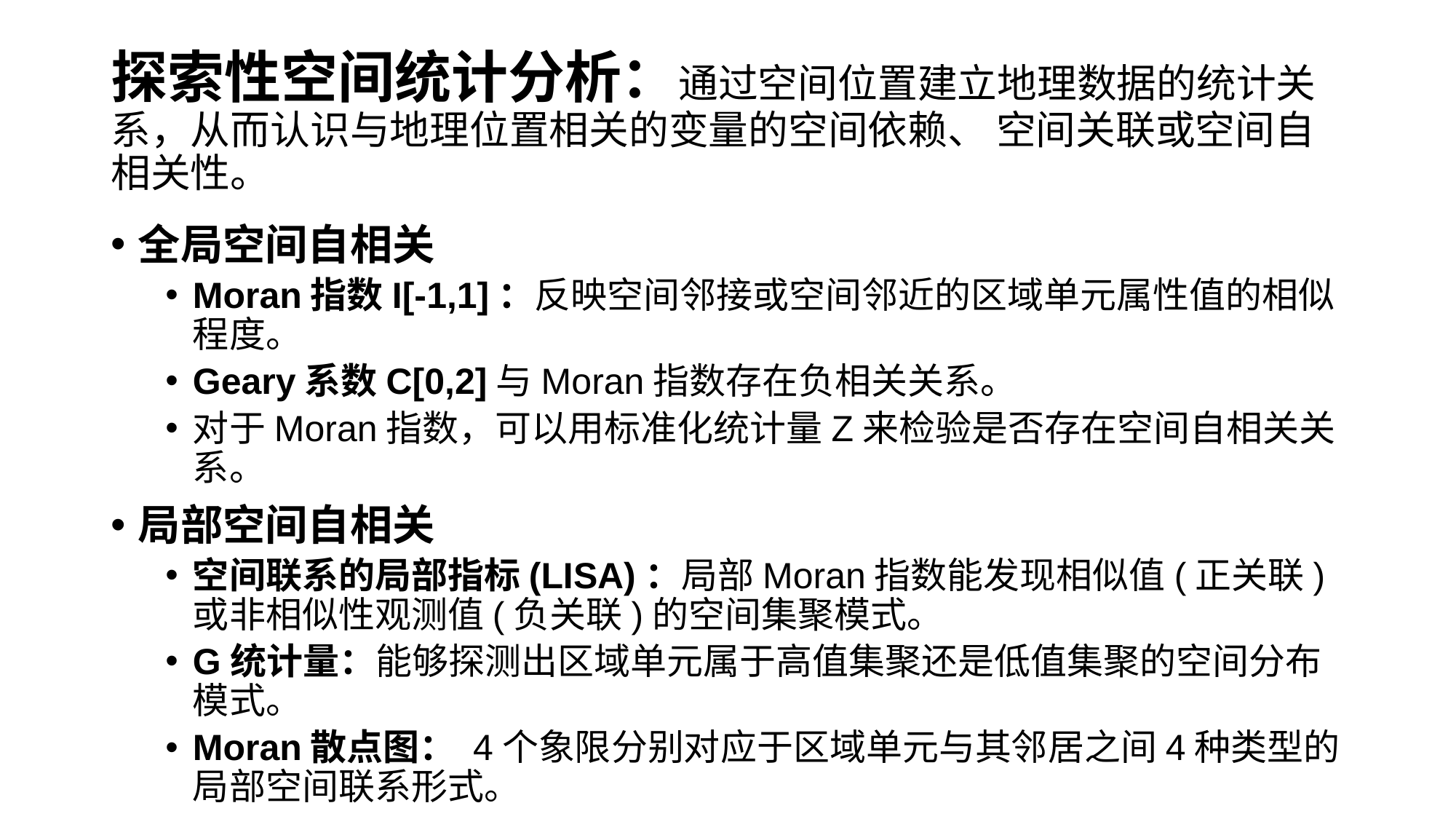

# 探索性空间统计分析：通过空间位置建立地理数据的统计关系，从而认识与地理位置相关的变量的空间依赖、 空间关联或空间自相关性。
全局空间自相关
Moran指数I[-1,1]：反映空间邻接或空间邻近的区域单元属性值的相似程度。
Geary系数C[0,2]与Moran指数存在负相关关系。
对于Moran指数，可以用标准化统计量Z来检验是否存在空间自相关关系。
局部空间自相关
空间联系的局部指标(LISA)：局部Moran指数能发现相似值(正关联)或非相似性观测值(负关联)的空间集聚模式。
G统计量：能够探测出区域单元属于高值集聚还是低值集聚的空间分布模式。
Moran散点图： 4个象限分别对应于区域单元与其邻居之间4种类型的局部空间联系形式。